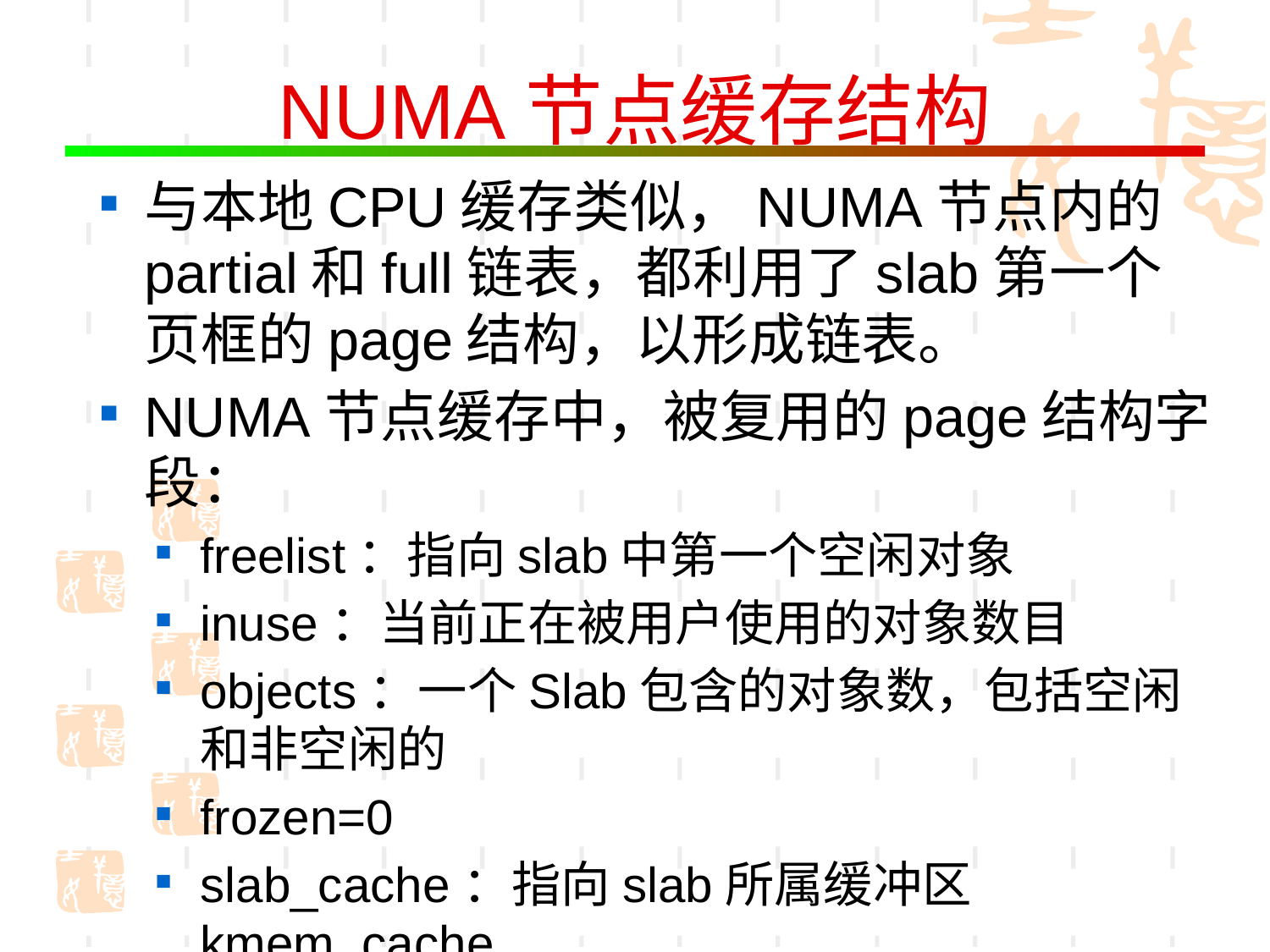

# NUMA节点缓存结构
与本地CPU缓存类似，NUMA节点内的partial和full链表，都利用了slab第一个页框的page结构，以形成链表。
NUMA节点缓存中，被复用的page结构字段：
freelist：指向slab中第一个空闲对象
inuse：当前正在被用户使用的对象数目
objects：一个Slab包含的对象数，包括空闲和非空闲的
frozen=0
slab_cache：指向slab所属缓冲区kmem_cache
lru：构成partial或full链表